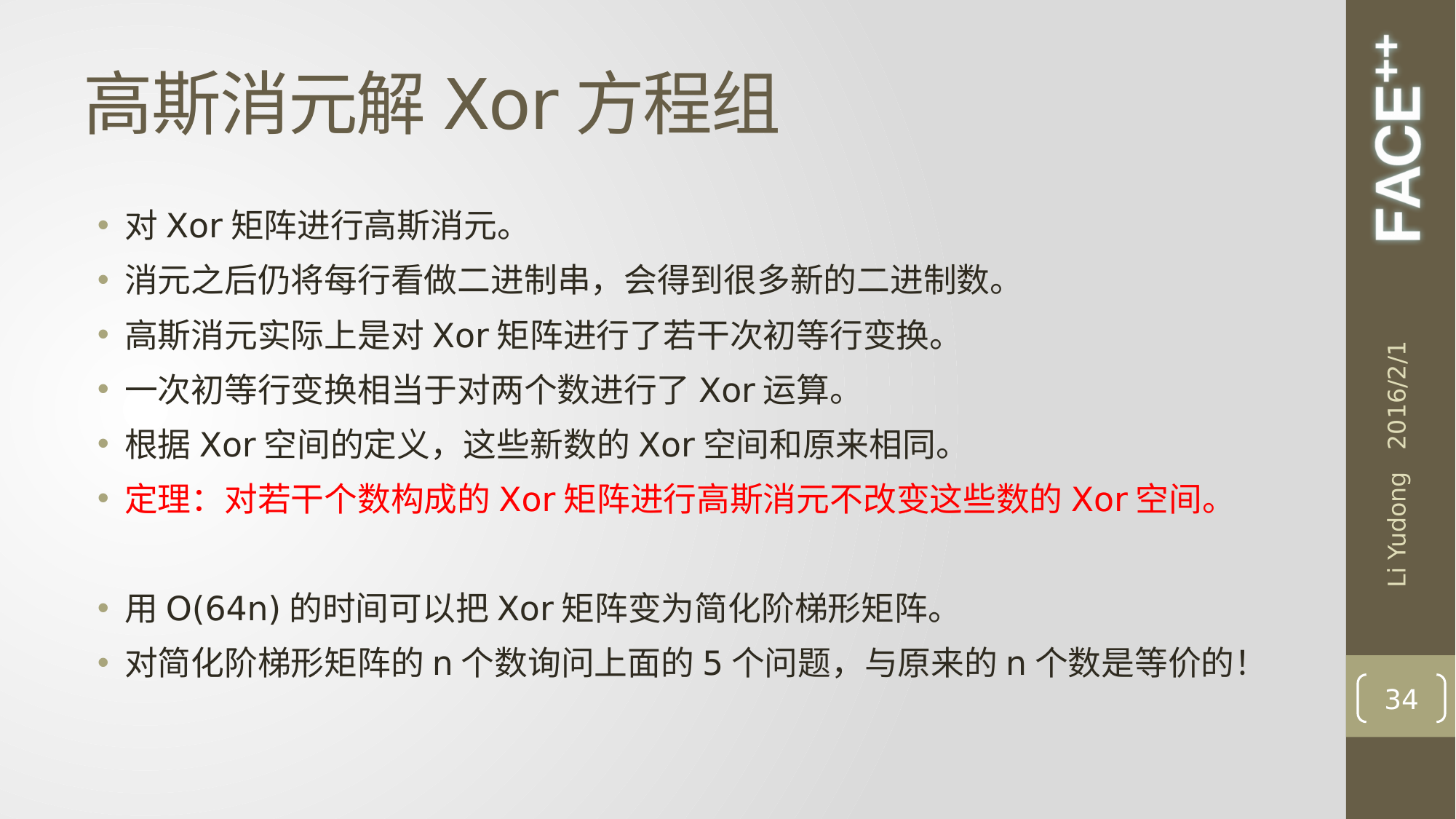

# 高斯消元解Xor方程组
对Xor矩阵进行高斯消元。
消元之后仍将每行看做二进制串，会得到很多新的二进制数。
高斯消元实际上是对Xor矩阵进行了若干次初等行变换。
一次初等行变换相当于对两个数进行了Xor运算。
根据Xor空间的定义，这些新数的Xor空间和原来相同。
定理：对若干个数构成的Xor矩阵进行高斯消元不改变这些数的Xor空间。

用O(64n)的时间可以把Xor矩阵变为简化阶梯形矩阵。
对简化阶梯形矩阵的n个数询问上面的5个问题，与原来的n个数是等价的！
2016/2/1
Li Yudong
34